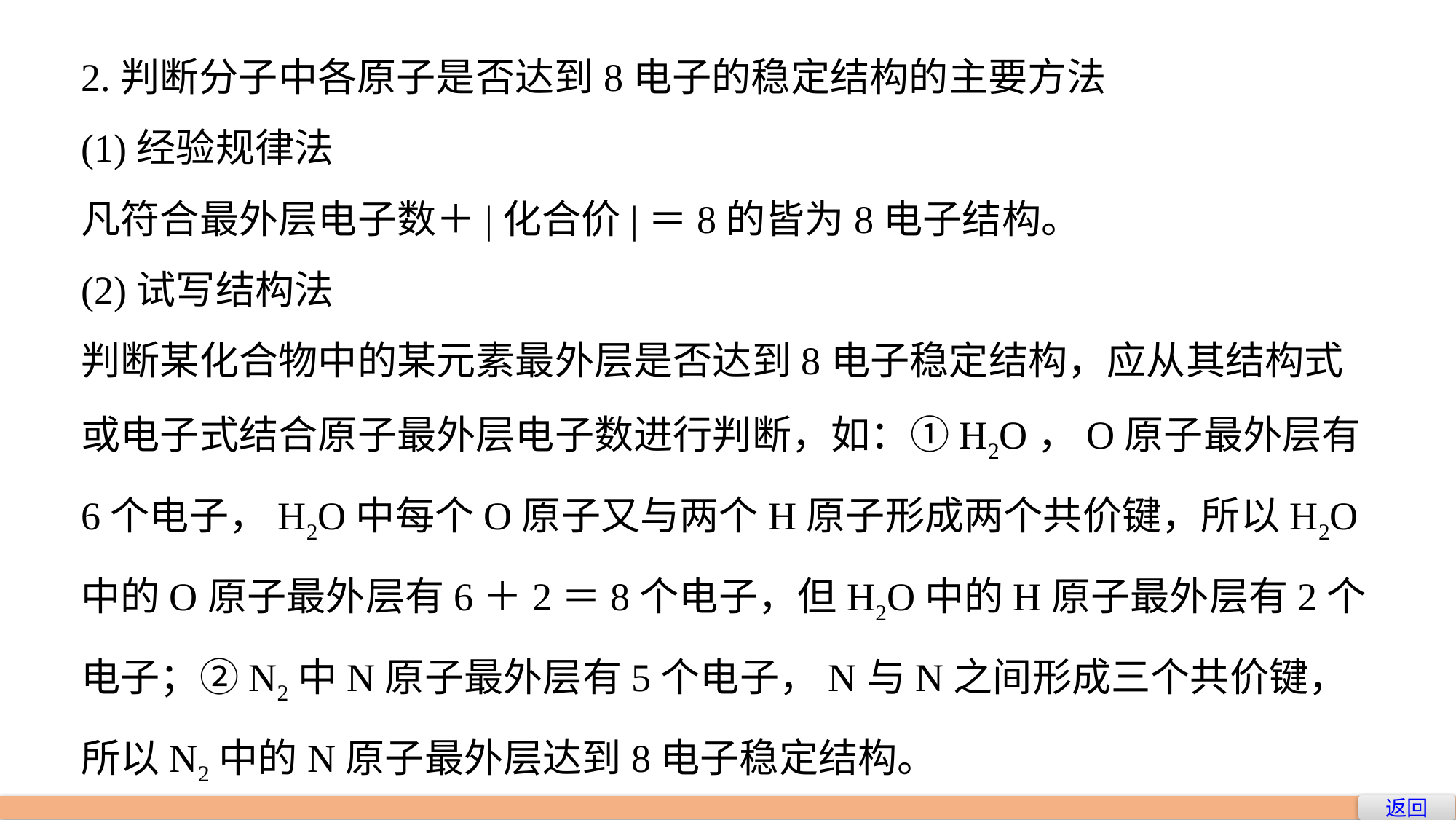

2.判断分子中各原子是否达到8电子的稳定结构的主要方法
(1)经验规律法
凡符合最外层电子数＋|化合价|＝8的皆为8电子结构。
(2)试写结构法
判断某化合物中的某元素最外层是否达到8电子稳定结构，应从其结构式或电子式结合原子最外层电子数进行判断，如：①H2O，O原子最外层有6个电子，H2O中每个O原子又与两个H原子形成两个共价键，所以H2O中的O原子最外层有6＋2＝8个电子，但H2O中的H原子最外层有2个电子；②N2中N原子最外层有5个电子，N与N之间形成三个共价键，所以N2中的N原子最外层达到8电子稳定结构。
返回